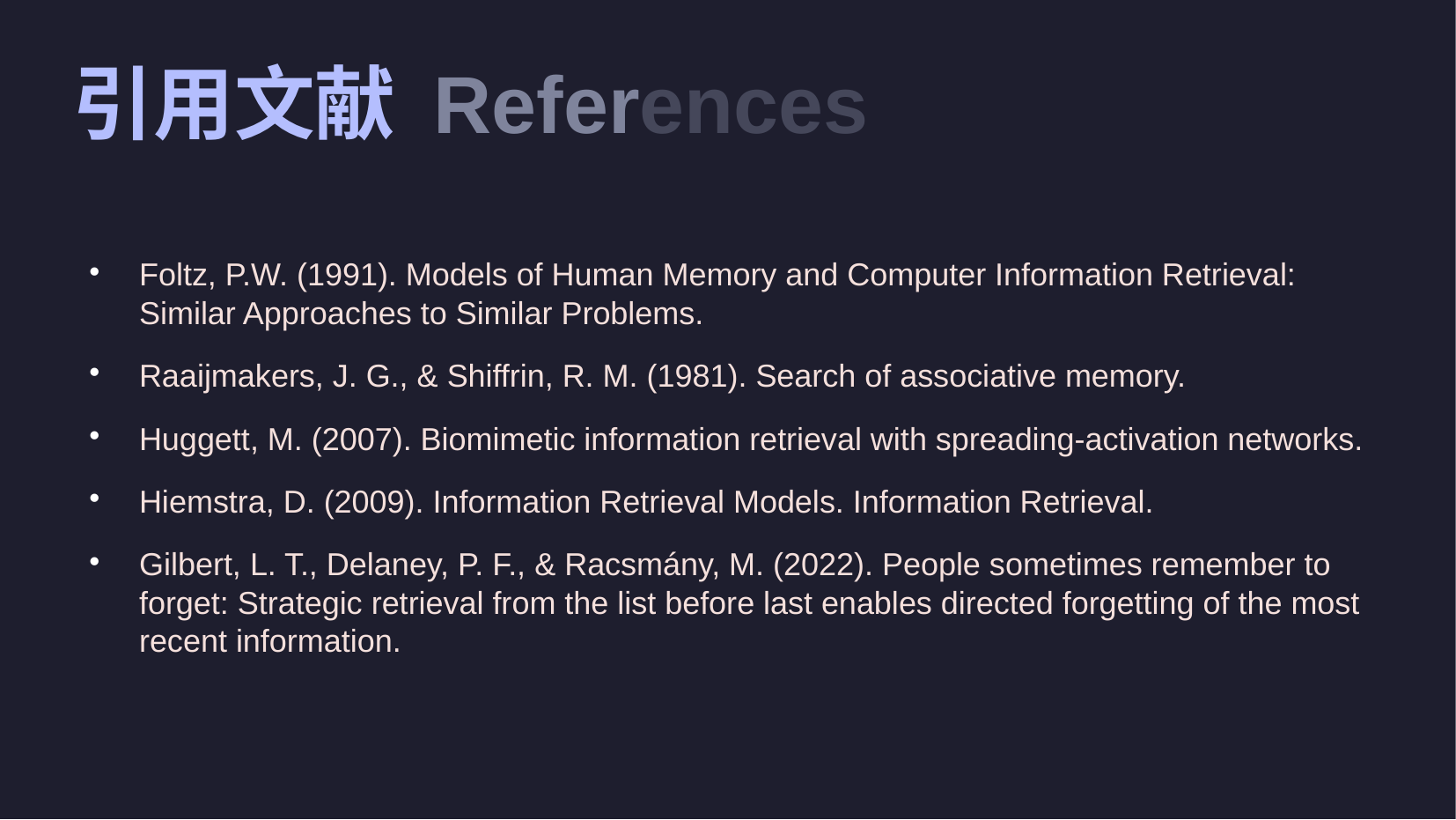

# 引用文献 References

Foltz, P.W. (1991). Models of Human Memory and Computer Information Retrieval: Similar Approaches to Similar Problems.
Raaijmakers, J. G., & Shiffrin, R. M. (1981). Search of associative memory.
Huggett, M. (2007). Biomimetic information retrieval with spreading-activation networks.
Hiemstra, D. (2009). Information Retrieval Models. Information Retrieval.
Gilbert, L. T., Delaney, P. F., & Racsmány, M. (2022). People sometimes remember to forget: Strategic retrieval from the list before last enables directed forgetting of the most recent information.